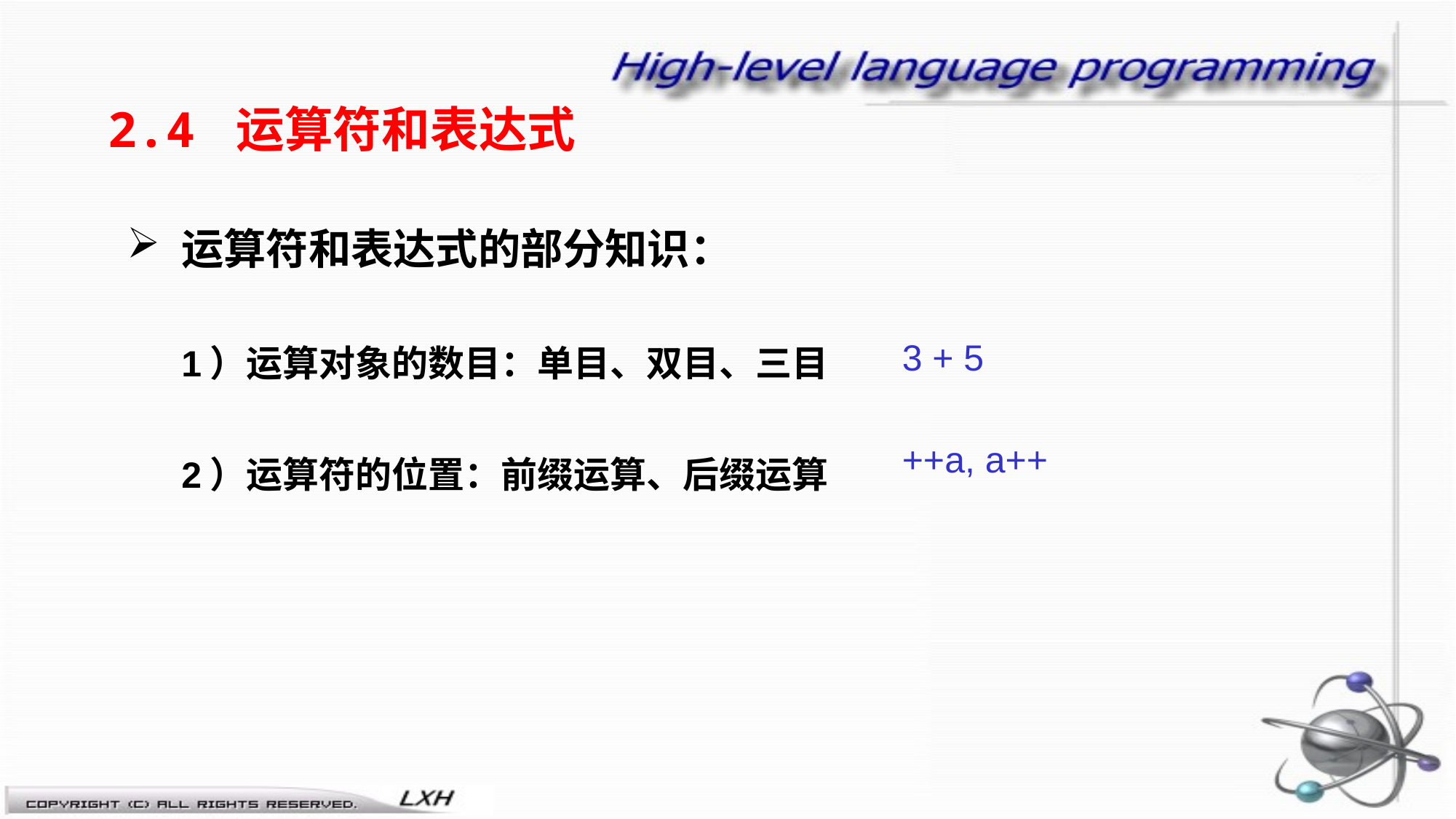

2.4 运算符和表达式
运算符和表达式的部分知识：

1）运算对象的数目：单目、双目、三目

2）运算符的位置：前缀运算、后缀运算

3 + 5

++a, a++